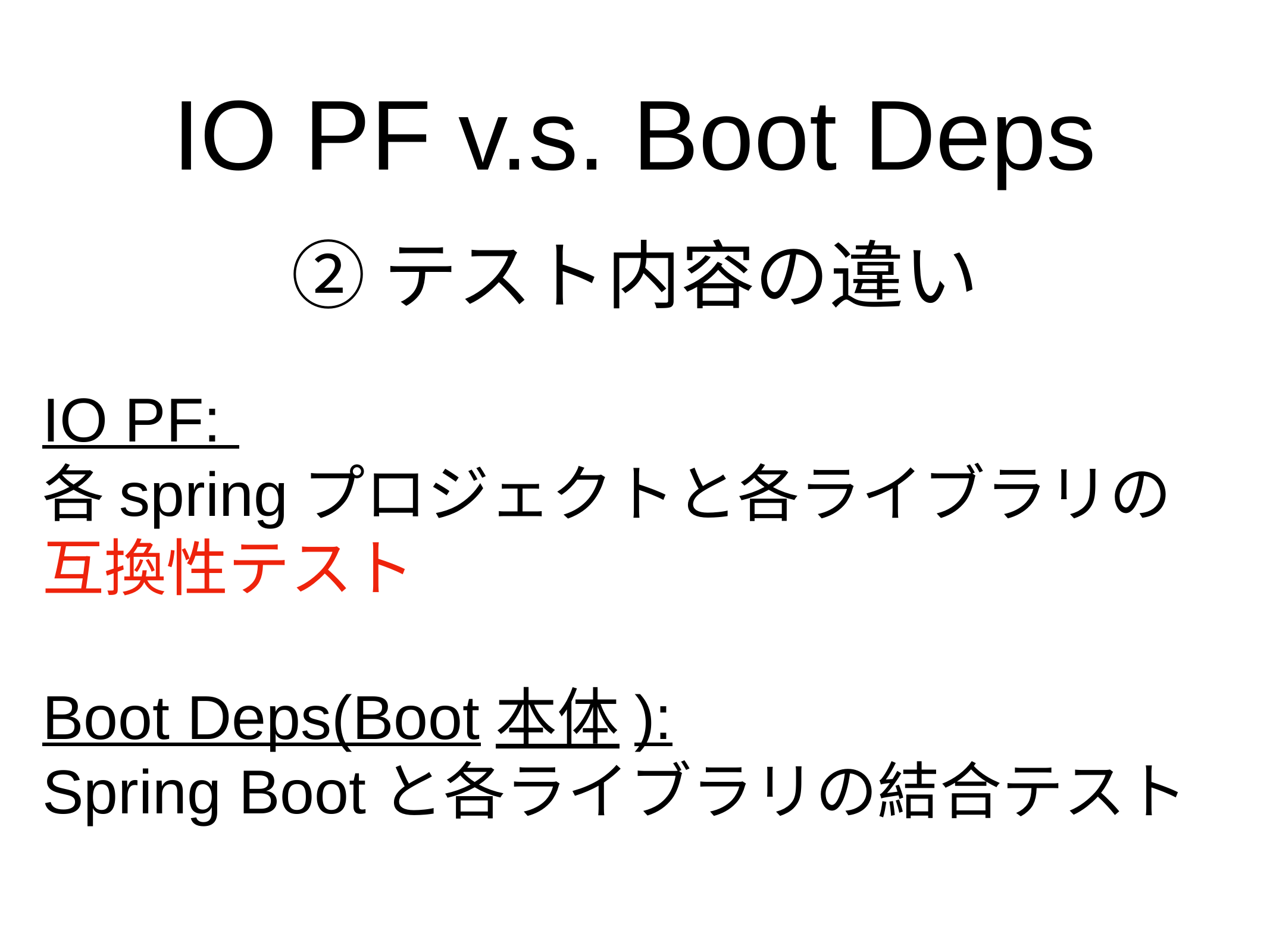

# IO PF v.s. Boot Deps
②テスト内容の違い
IO PF:
各springプロジェクトと各ライブラリの
互換性テスト

Boot Deps(Boot本体):
Spring Bootと各ライブラリの結合テスト